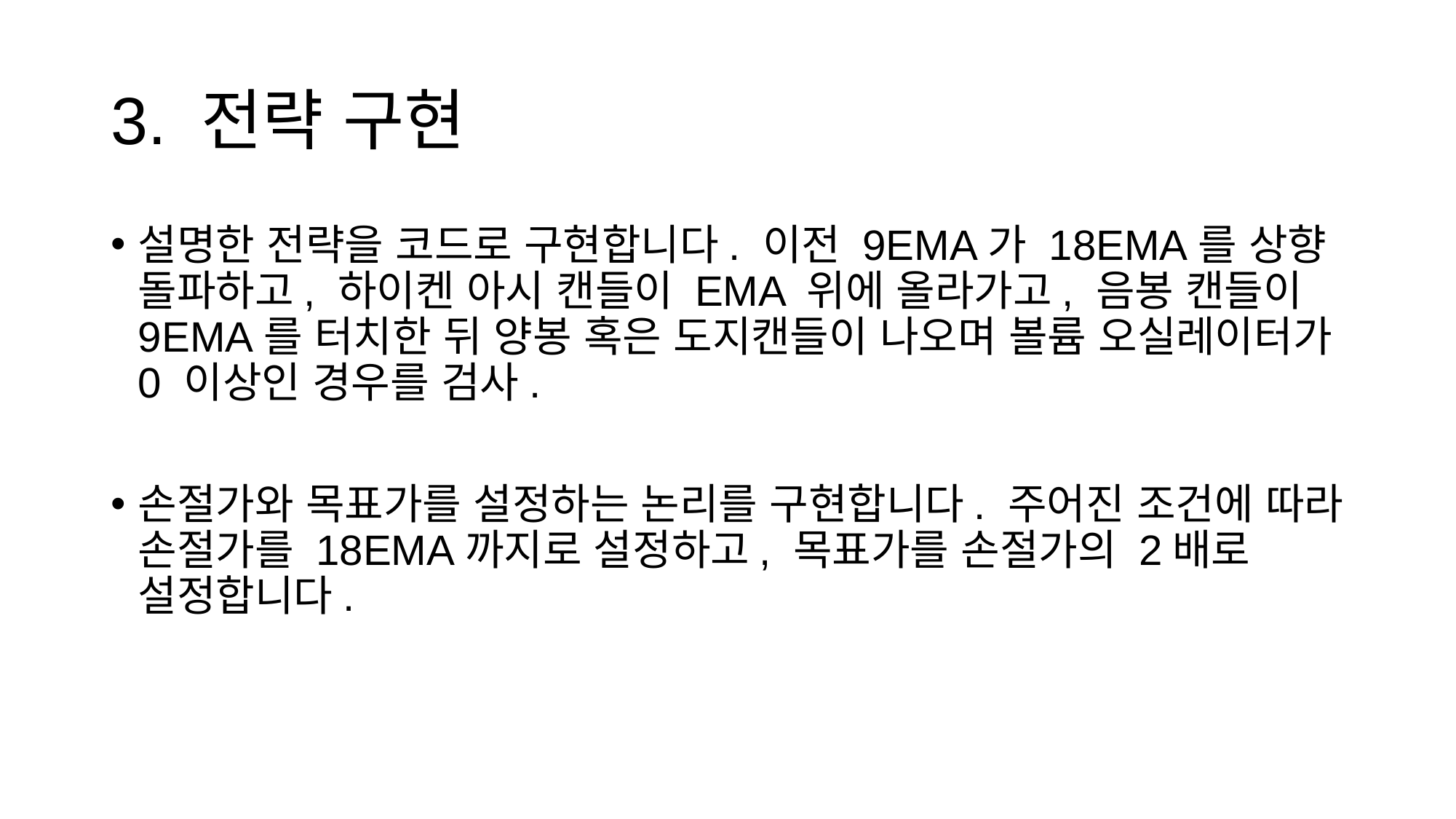

# 3. 전략 구현
설명한 전략을 코드로 구현합니다. 이전 9EMA가 18EMA를 상향 돌파하고, 하이켄 아시 캔들이 EMA 위에 올라가고, 음봉 캔들이 9EMA를 터치한 뒤 양봉 혹은 도지캔들이 나오며 볼륨 오실레이터가 0 이상인 경우를 검사.

손절가와 목표가를 설정하는 논리를 구현합니다. 주어진 조건에 따라 손절가를 18EMA까지로 설정하고, 목표가를 손절가의 2배로 설정합니다.